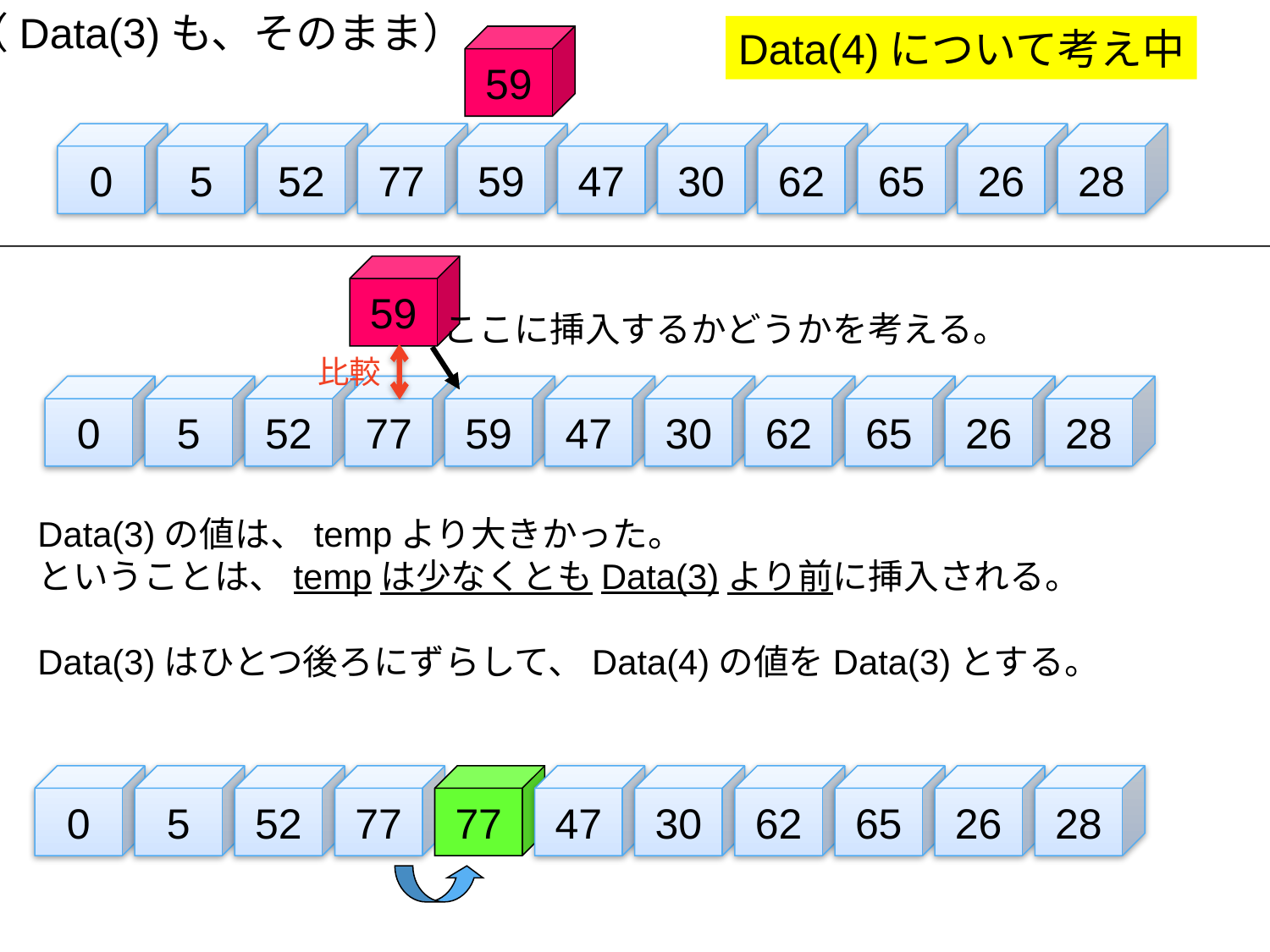

（Data(3)も、そのまま）
Data(4)について考え中
59
0
5
52
77
59
47
30
62
65
26
28

59
ここに挿入するかどうかを考える。
比較

0
5
52
77
59
47
30
62
65
26
28
Data(3)の値は、tempより大きかった。
ということは、tempは少なくともData(3)より前に挿入される。

Data(3)はひとつ後ろにずらして、Data(4)の値をData(3)とする。
0
5
52
77
77
47
30
62
65
26
28